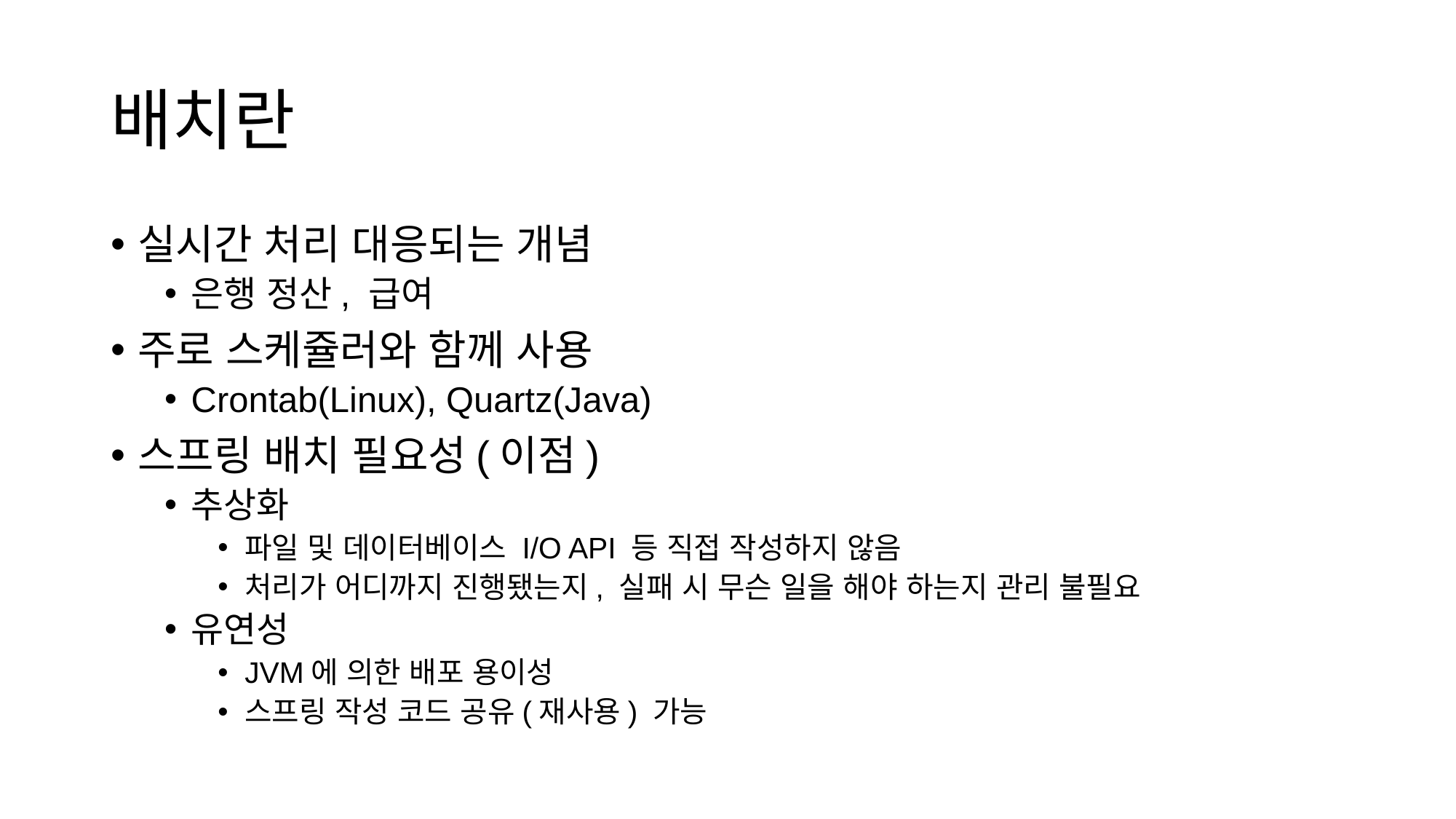

# 배치란
실시간 처리 대응되는 개념
은행 정산, 급여
주로 스케쥴러와 함께 사용
Crontab(Linux), Quartz(Java)
스프링 배치 필요성(이점)
추상화
파일 및 데이터베이스 I/O API 등 직접 작성하지 않음
처리가 어디까지 진행됐는지, 실패 시 무슨 일을 해야 하는지 관리 불필요
유연성
JVM에 의한 배포 용이성
스프링 작성 코드 공유(재사용) 가능